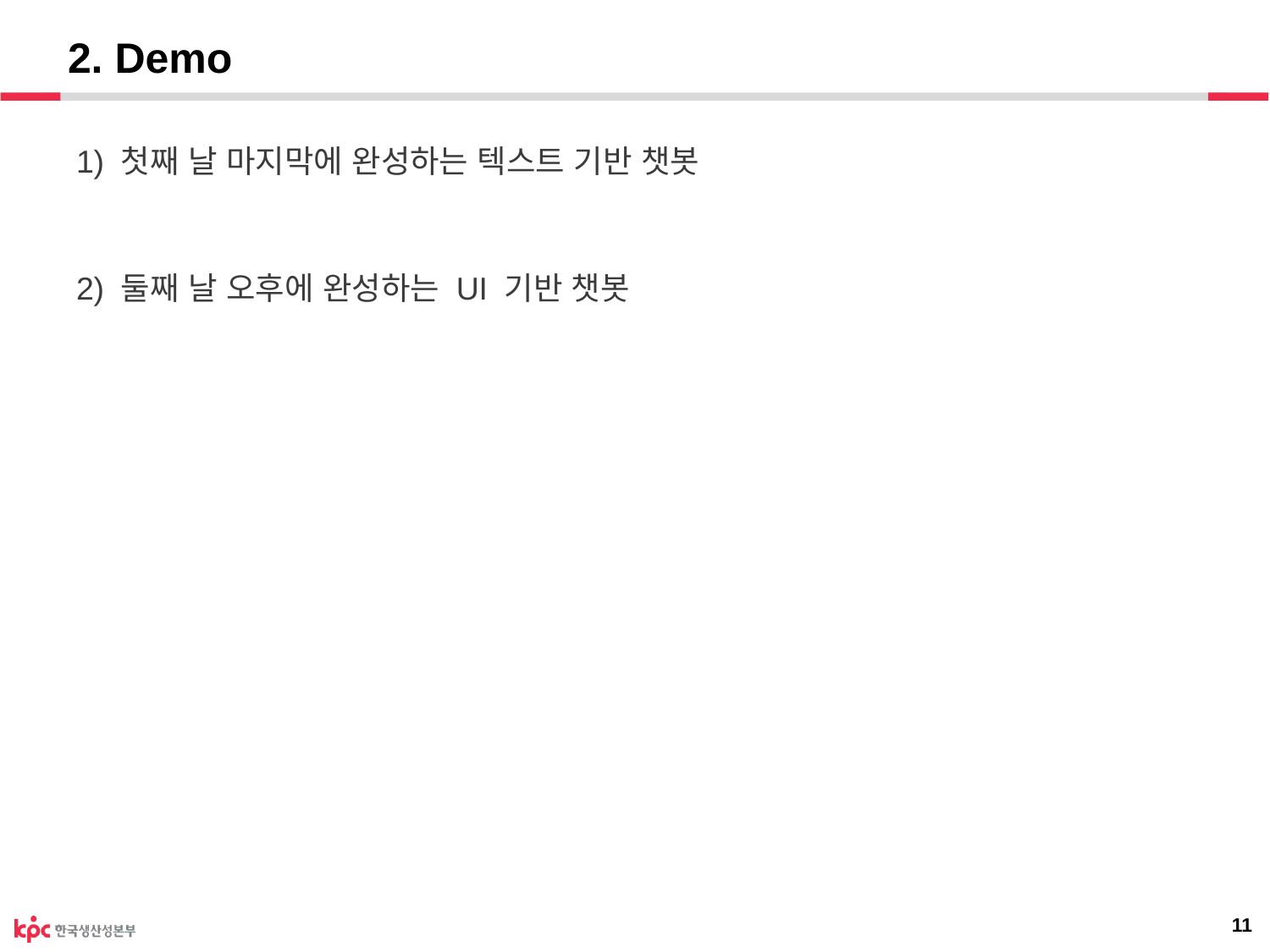

# 2. Demo
1) 첫째 날 마지막에 완성하는 텍스트 기반 챗봇

2) 둘째 날 오후에 완성하는 UI 기반 챗봇